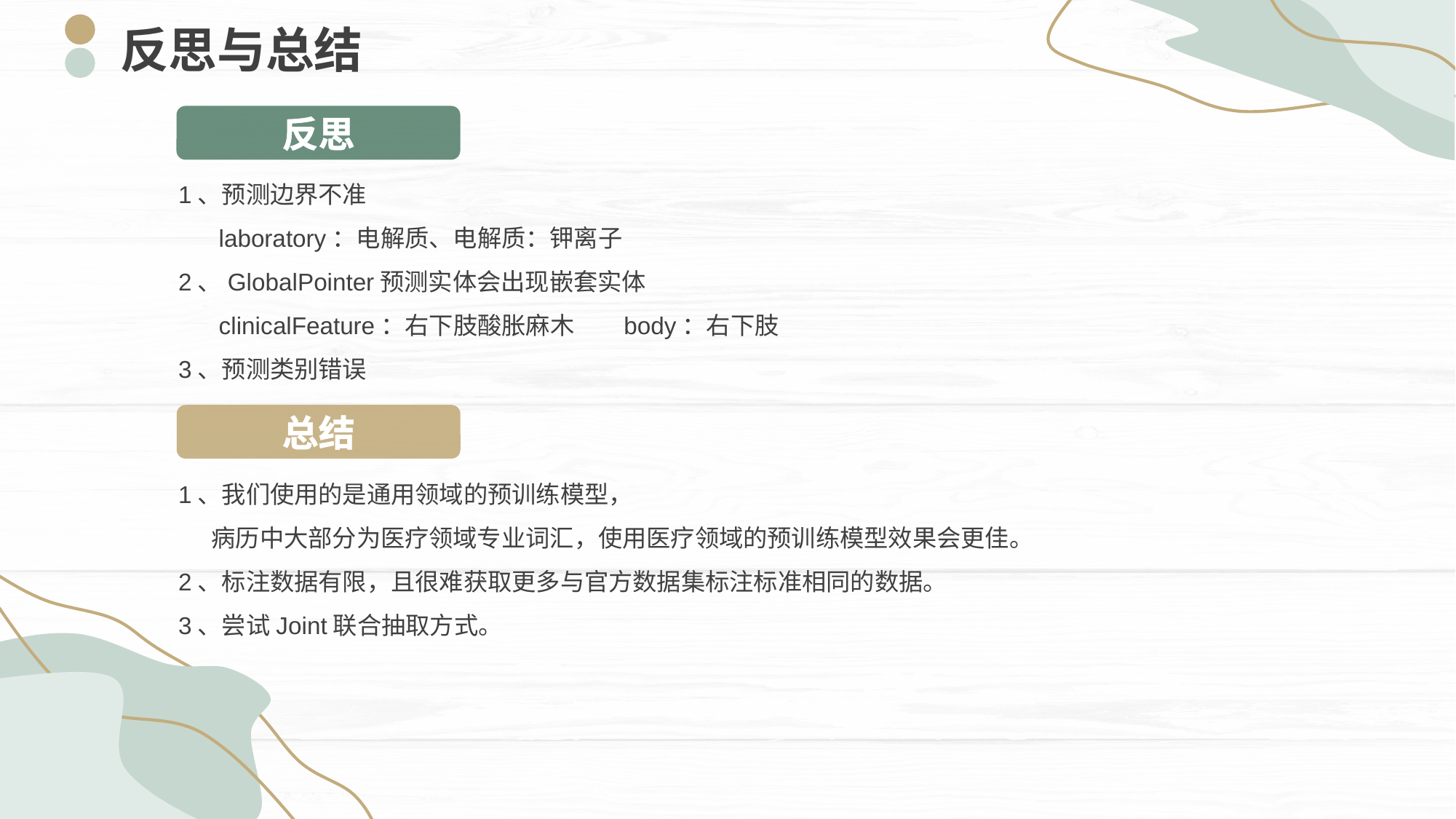

反思与总结

反思
1、预测边界不准
      laboratory：电解质、电解质：钾离子
2、GlobalPointer预测实体会出现嵌套实体
      clinicalFeature：右下肢酸胀麻木        body：右下肢
3、预测类别错误
总结
1、我们使用的是通用领域的预训练模型，
     病历中大部分为医疗领域专业词汇，使用医疗领域的预训练模型效果会更佳。
2、标注数据有限，且很难获取更多与官方数据集标注标准相同的数据。
3、尝试Joint联合抽取方式。